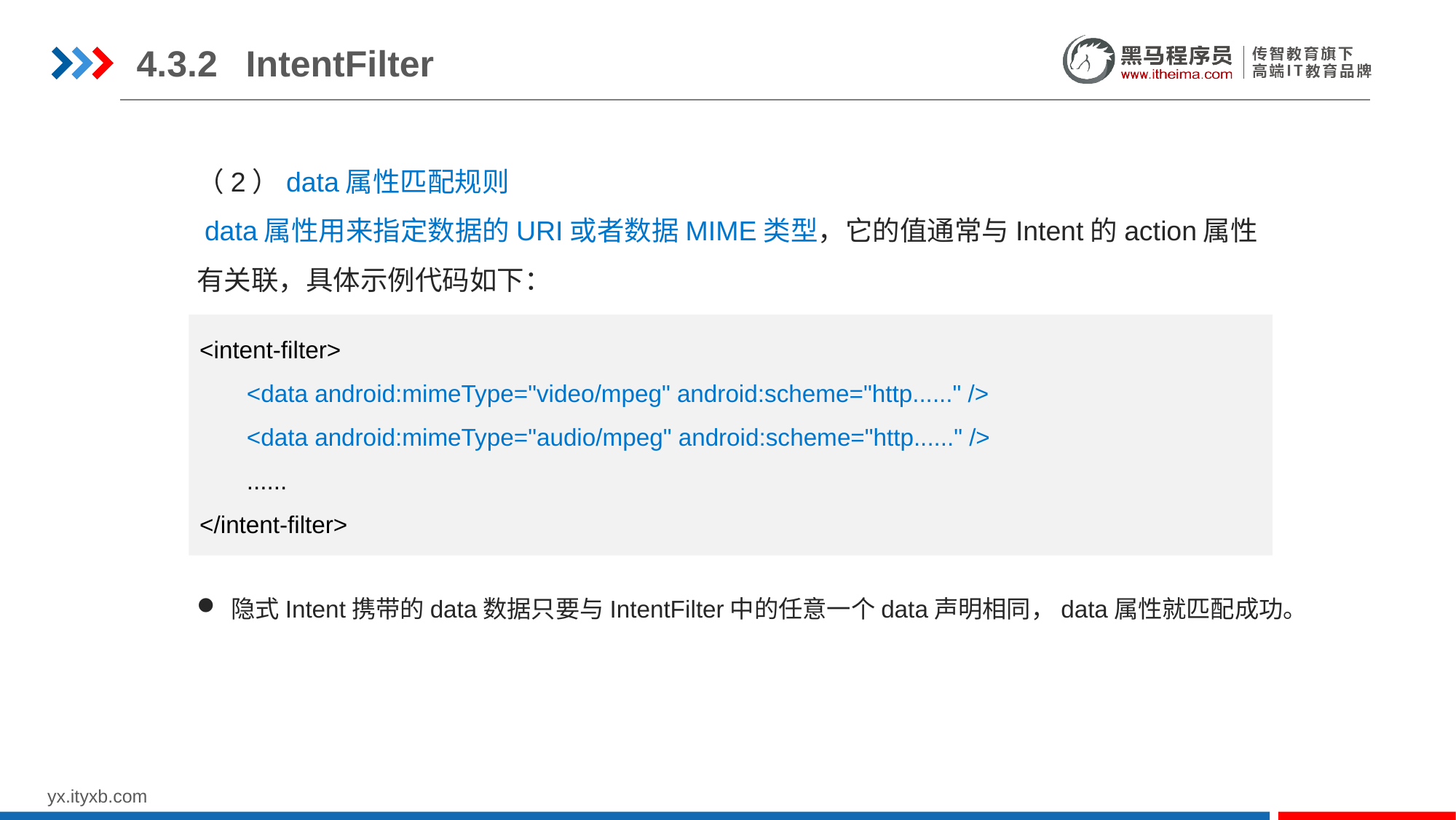

4.3.2	IntentFilter
（2）data属性匹配规则
 data属性用来指定数据的URI或者数据MIME类型，它的值通常与Intent的action属性有关联，具体示例代码如下：

隐式Intent携带的data数据只要与IntentFilter中的任意一个data声明相同，data属性就匹配成功。
<intent-filter>
       <data android:mimeType="video/mpeg" android:scheme="http......" />
       <data android:mimeType="audio/mpeg" android:scheme="http......" />
       ......
</intent-filter>